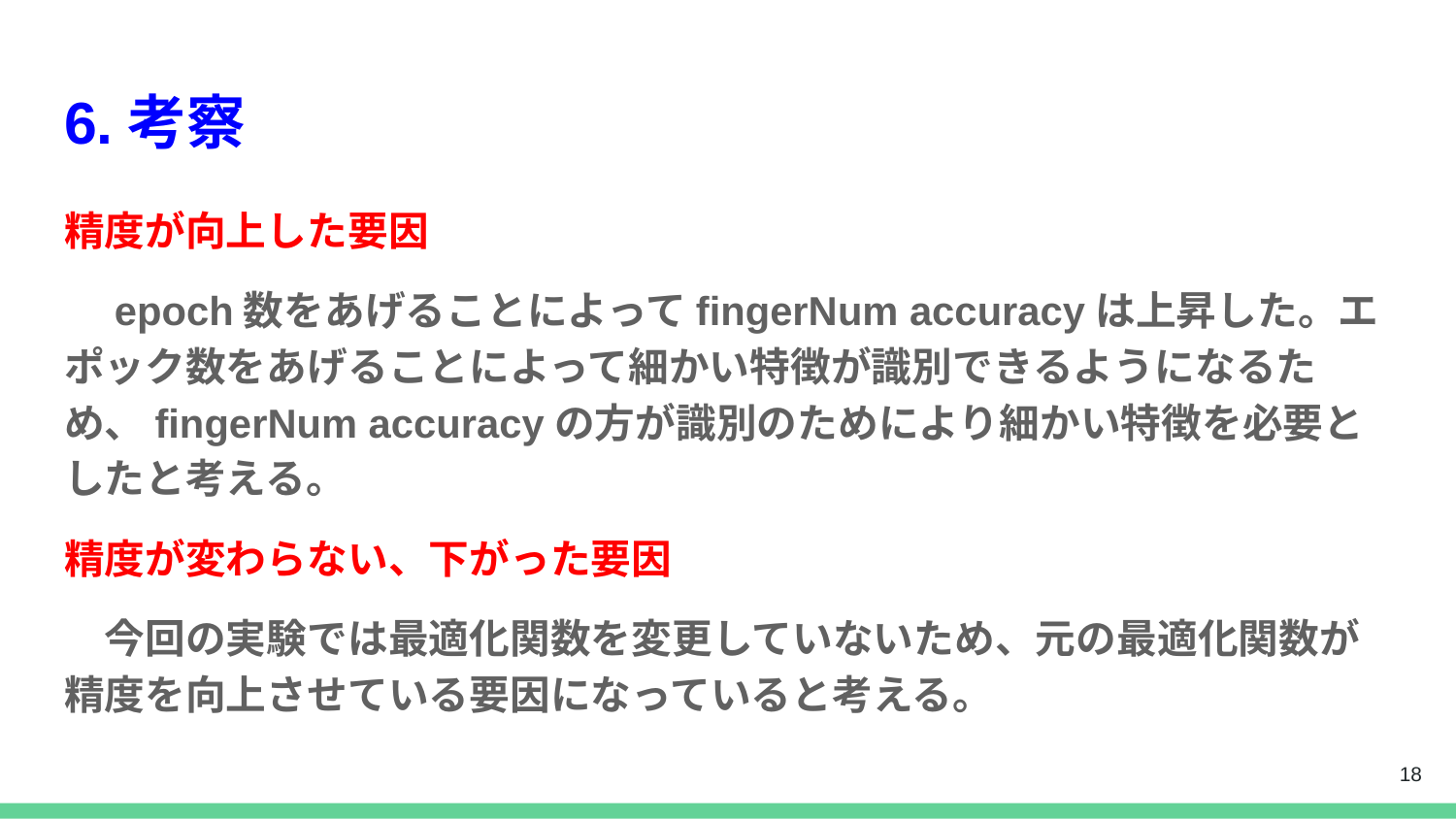

# 6.考察
精度が向上した要因
　epoch数をあげることによってfingerNum accuracyは上昇した。エポック数をあげることによって細かい特徴が識別できるようになるため、fingerNum accuracyの方が識別のためにより細かい特徴を必要としたと考える。
精度が変わらない、下がった要因
　今回の実験では最適化関数を変更していないため、元の最適化関数が精度を向上させている要因になっていると考える。
18